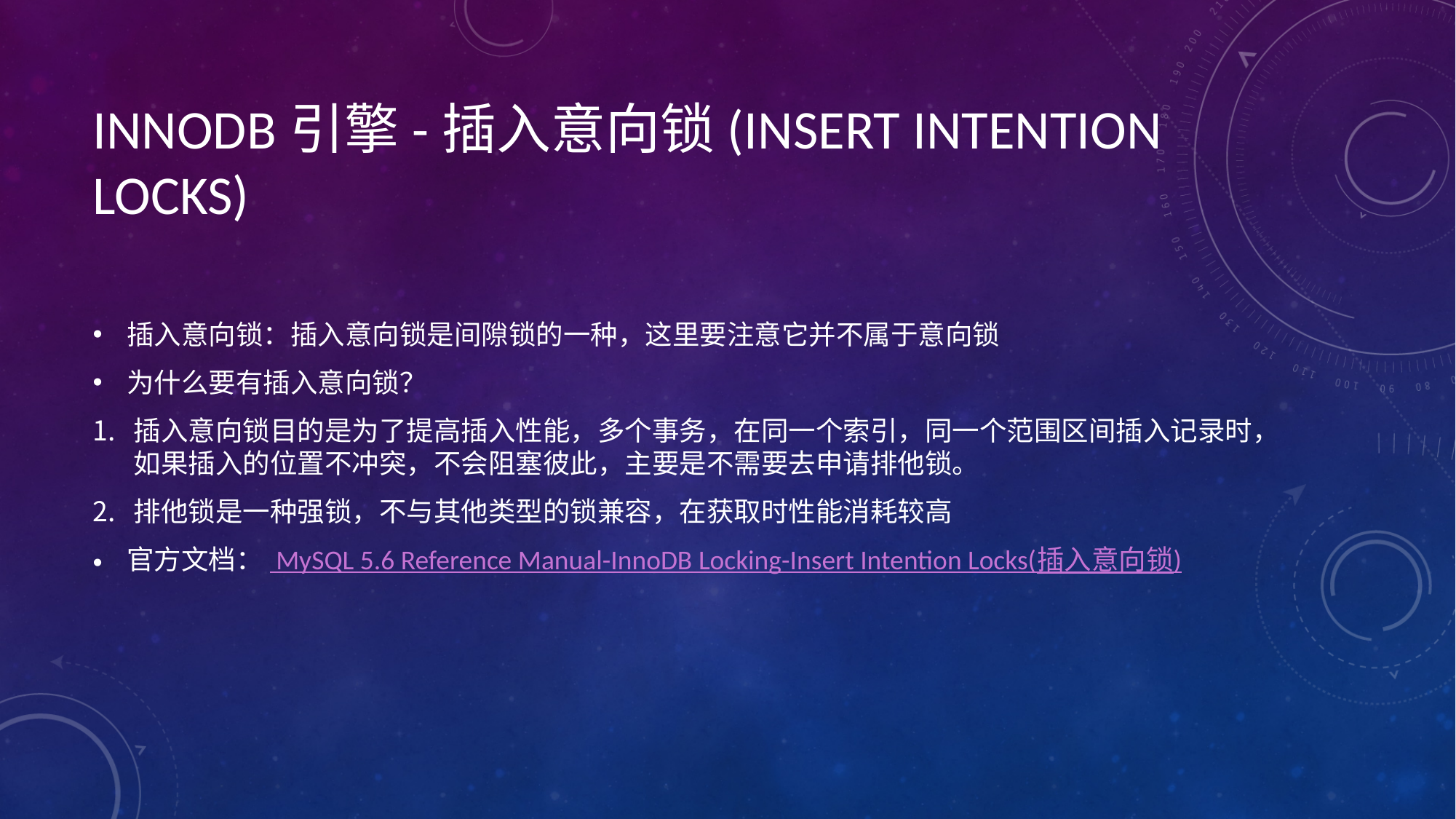

# Innodb引擎-插入意向锁(INSERT Intention Locks)
插入意向锁：插入意向锁是间隙锁的一种，这里要注意它并不属于意向锁
为什么要有插入意向锁？
插入意向锁目的是为了提高插入性能，多个事务，在同一个索引，同一个范围区间插入记录时，如果插入的位置不冲突，不会阻塞彼此，主要是不需要去申请排他锁。
排他锁是一种强锁，不与其他类型的锁兼容，在获取时性能消耗较高
官方文档： MySQL 5.6 Reference Manual-InnoDB Locking-Insert Intention Locks(插入意向锁)